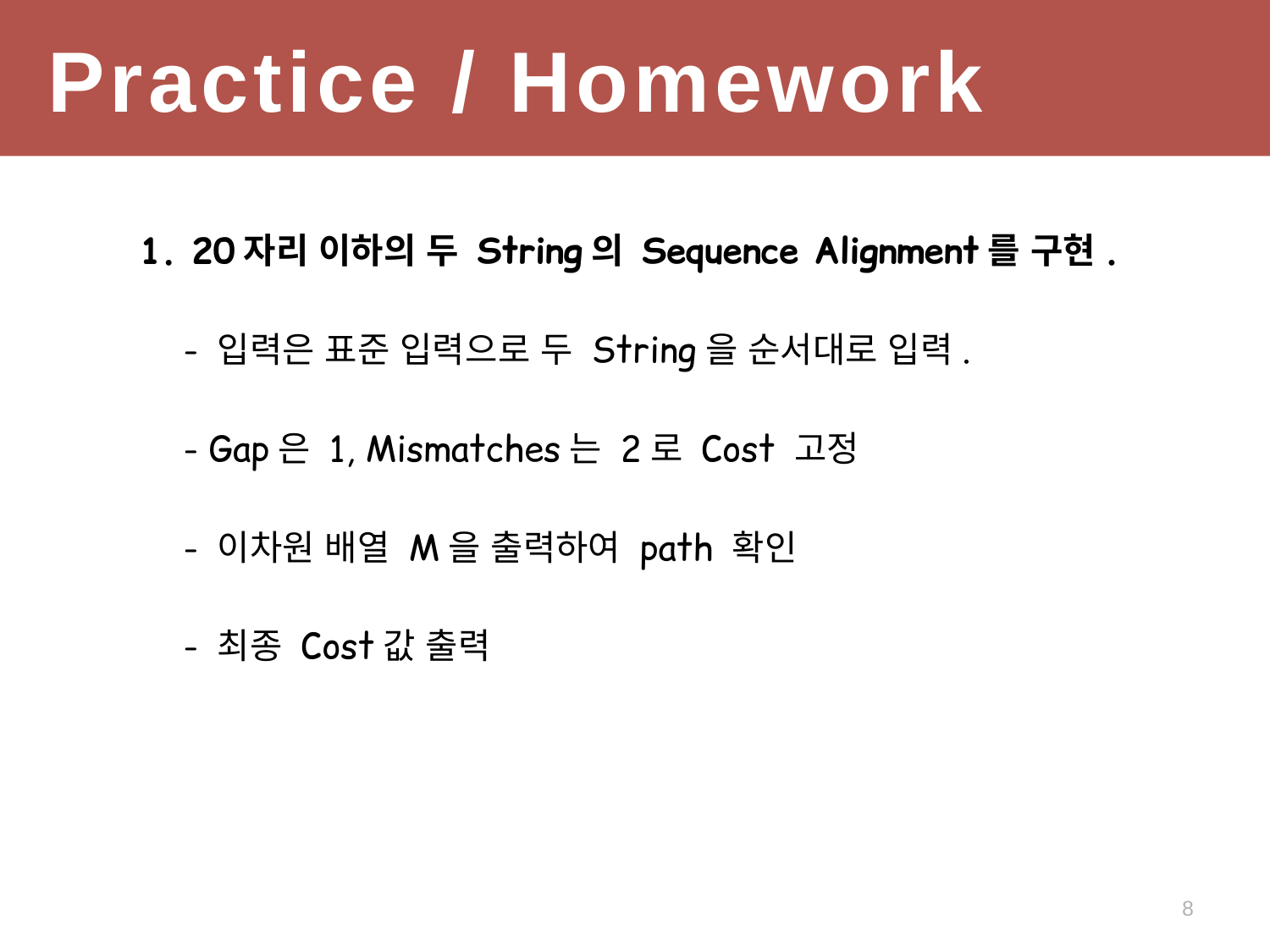

Practice / Homework
1. 20자리 이하의 두 String의 Sequence Alignment를 구현.

　- 입력은 표준 입력으로 두 String을 순서대로 입력.

　- Gap은 1, Mismatches는 2로 Cost 고정

　- 이차원 배열 M을 출력하여 path 확인

　- 최종 Cost값 출력
8